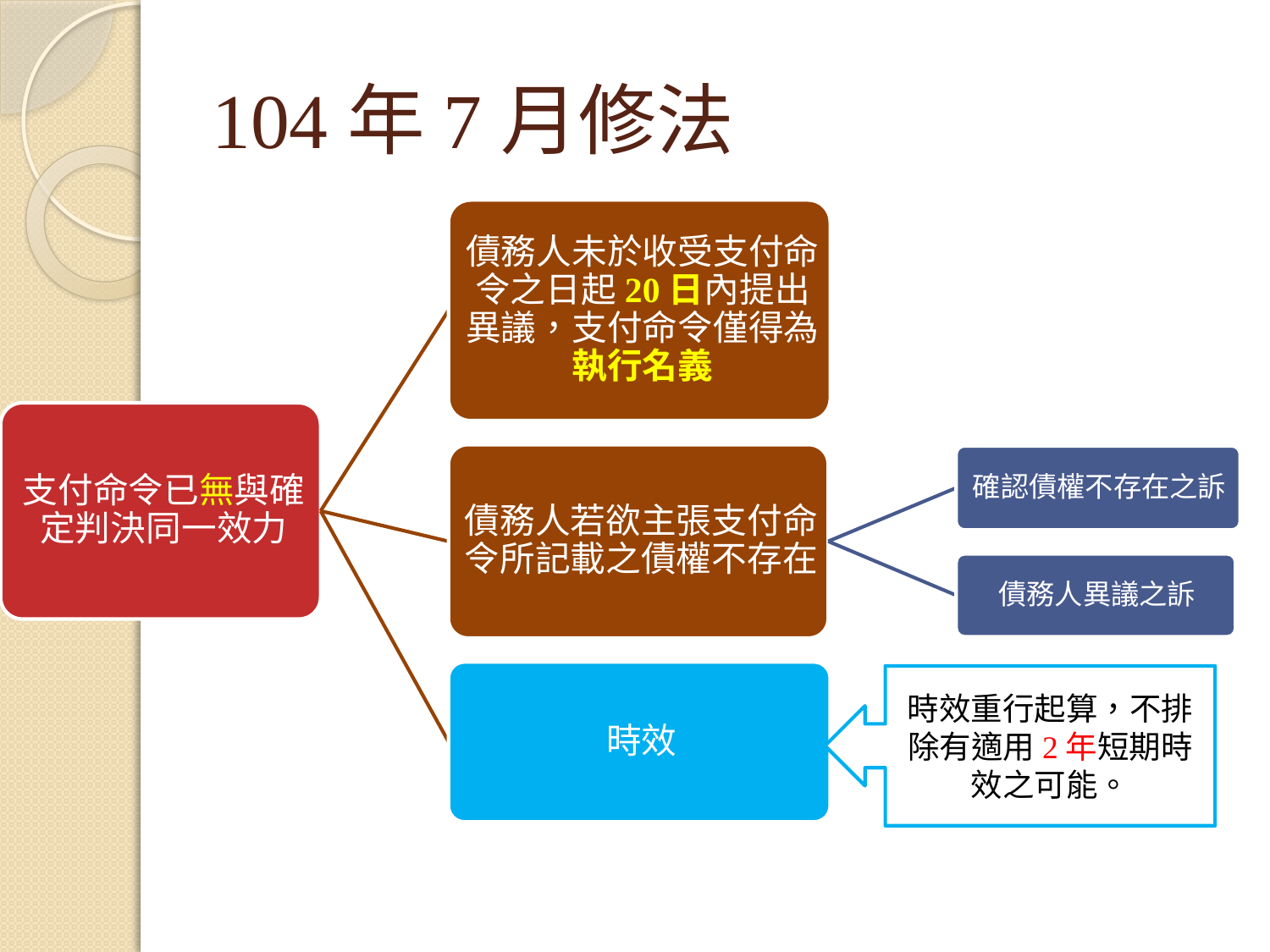

# 104年7月修法
支付命令已無與確定判決同一效力

債務人未於收受支付命令之日起20日內提出異議，支付命令僅得為執行名義

債務人若欲主張支付命令所記載之債權不存在

確認債權不存在之訴

債務人異議之訴

時效
時效重行起算，不排除有適用2年短期時效之可能。